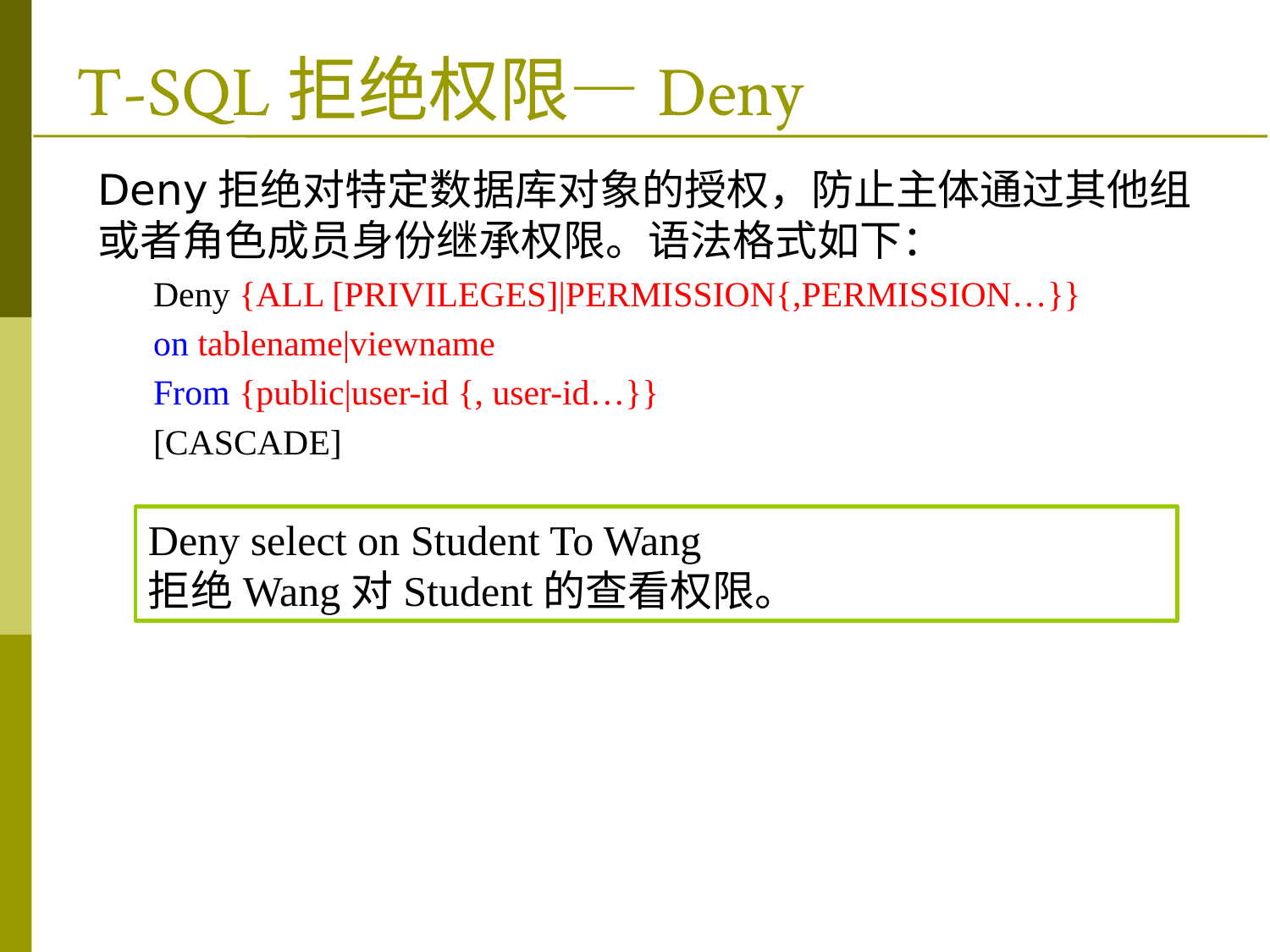

# T-SQL拒绝权限—Deny
Deny拒绝对特定数据库对象的授权，防止主体通过其他组或者角色成员身份继承权限。语法格式如下：
Deny {ALL [PRIVILEGES]|PERMISSION{,PERMISSION…}}
on tablename|viewname
From {public|user-id {, user-id…}}
[CASCADE]
Deny select on Student To Wang
拒绝Wang对Student的查看权限。